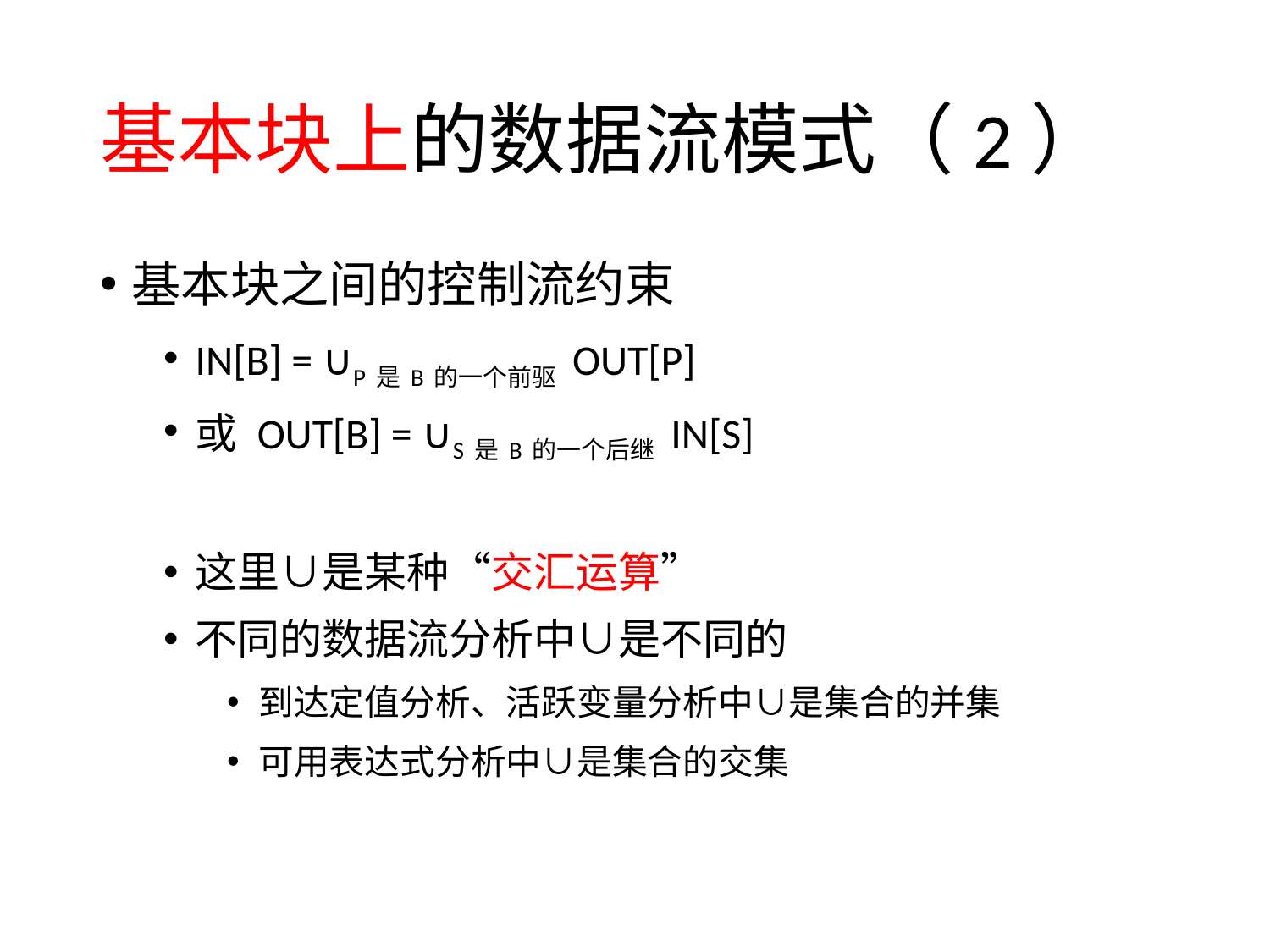

# 基本块上的数据流模式（2）
基本块之间的控制流约束
IN[B] = ∪P是B的一个前驱 OUT[P]
或 OUT[B] = ∪S是B的一个后继 IN[S]

这里∪是某种“交汇运算”
不同的数据流分析中∪是不同的
到达定值分析、活跃变量分析中∪是集合的并集
可用表达式分析中∪是集合的交集